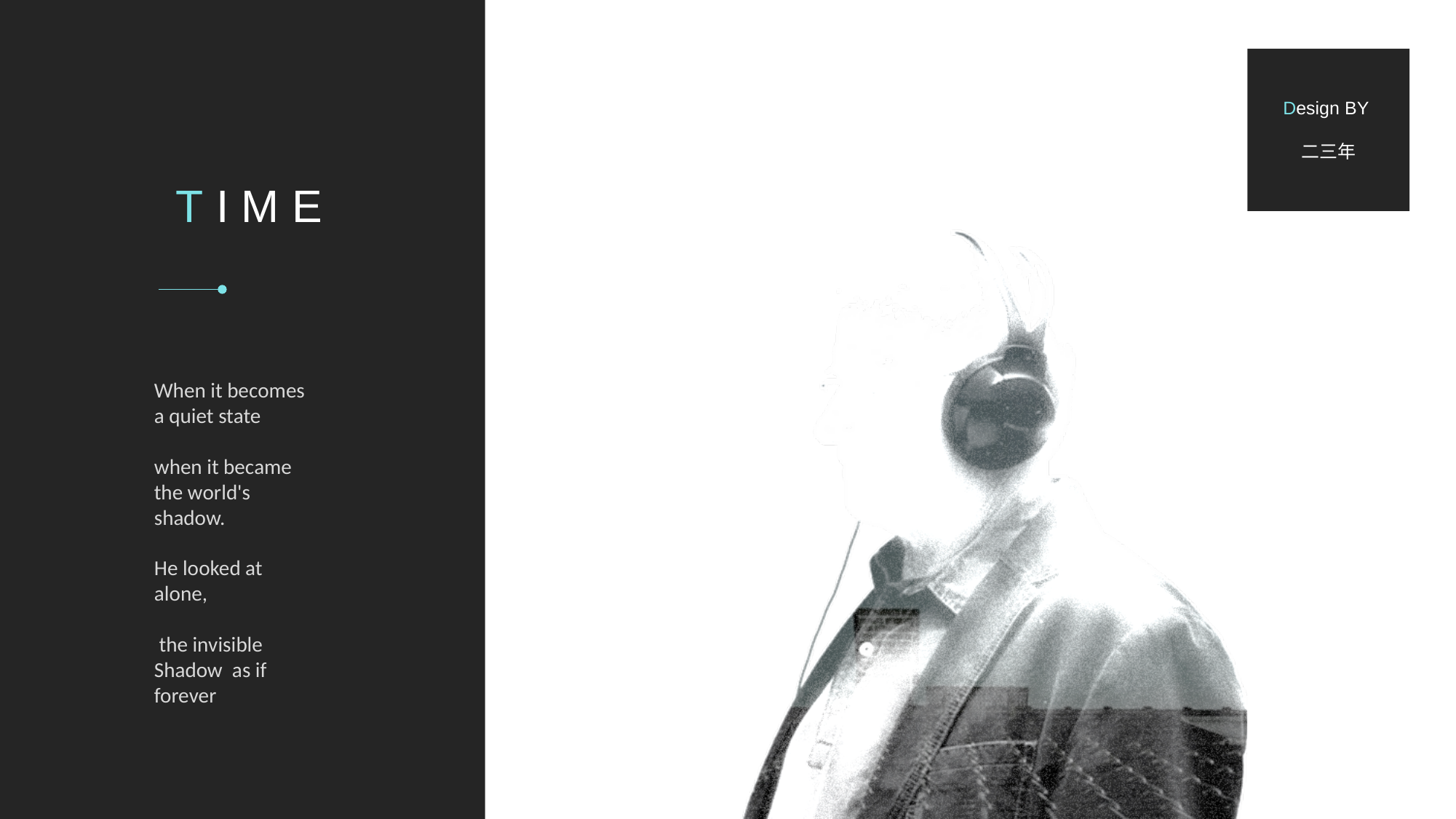

Design BY

二三年

T I M E
When it becomes a quiet state

when it became the world's shadow.

He looked at alone,

 the invisible Shadow  as if forever